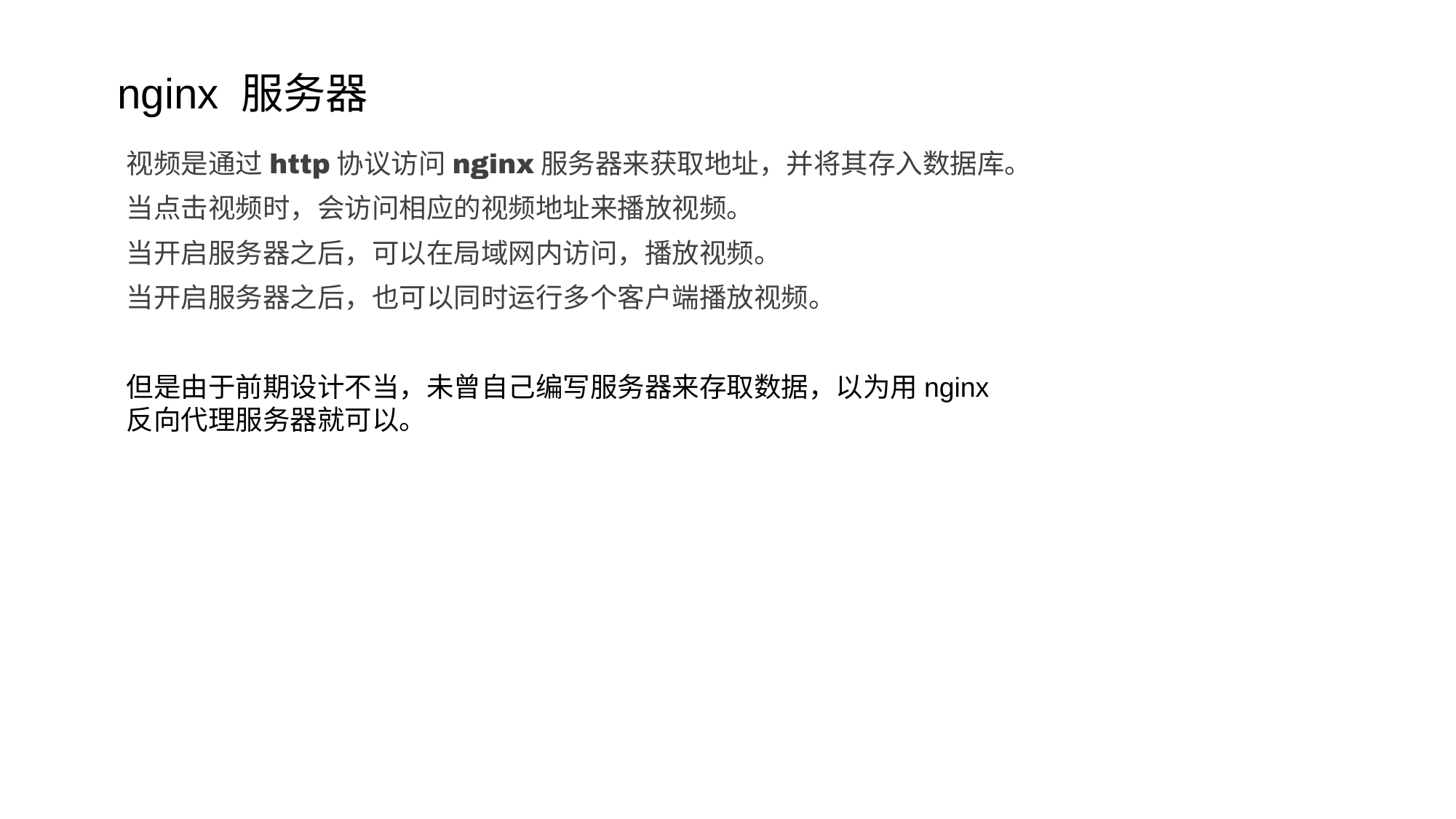

# nginx 服务器
视频是通过http协议访问nginx服务器来获取地址，并将其存入数据库。
当点击视频时，会访问相应的视频地址来播放视频。
当开启服务器之后，可以在局域网内访问，播放视频。
当开启服务器之后，也可以同时运行多个客户端播放视频。

但是由于前期设计不当，未曾自己编写服务器来存取数据，以为用nginx反向代理服务器就可以。